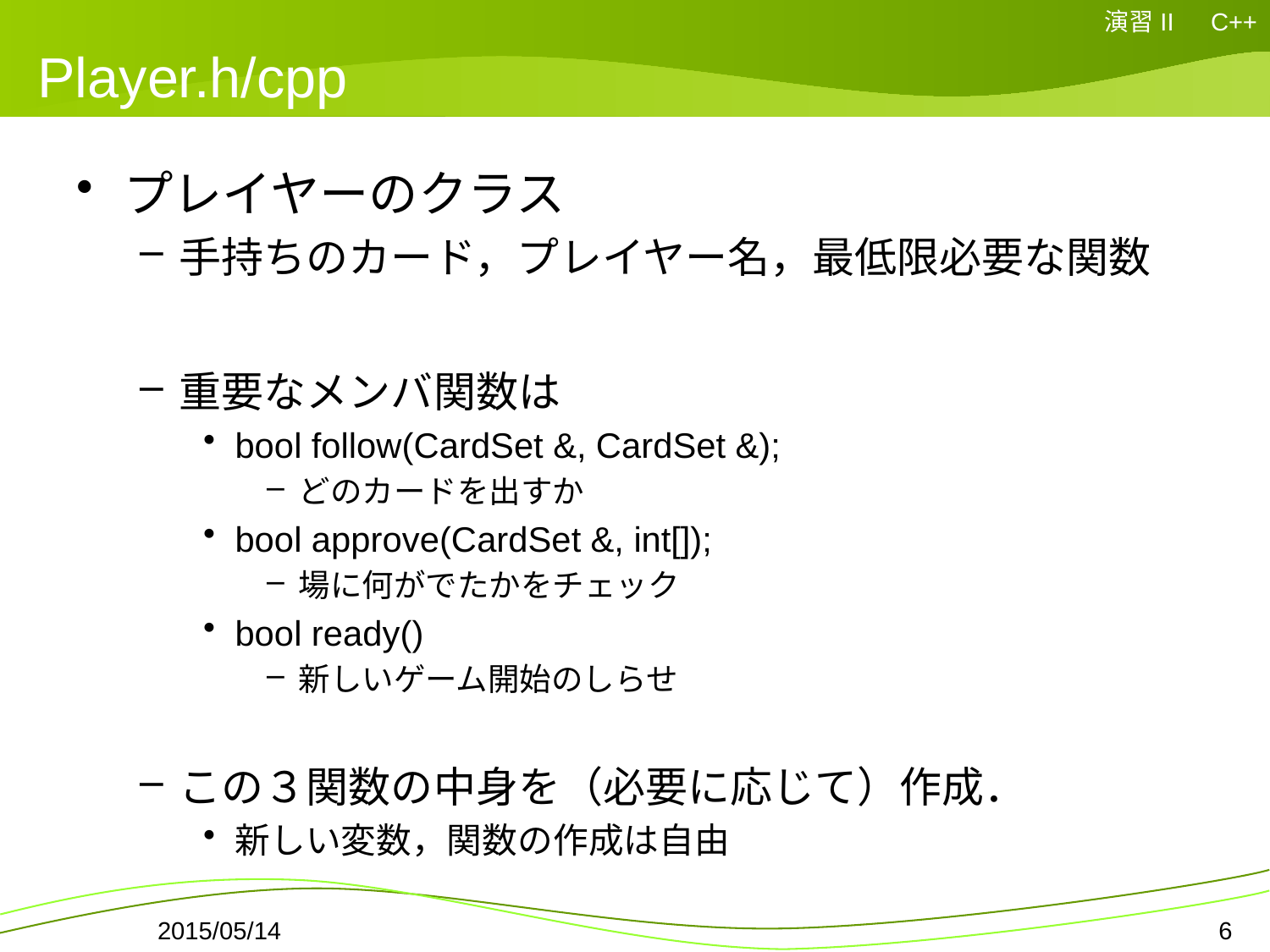

演習II　C++
# Player.h/cpp
プレイヤーのクラス
手持ちのカード，プレイヤー名，最低限必要な関数

重要なメンバ関数は
bool follow(CardSet &, CardSet &);
どのカードを出すか
bool approve(CardSet &, int[]);
場に何がでたかをチェック
bool ready()
新しいゲーム開始のしらせ

この３関数の中身を（必要に応じて）作成．
新しい変数，関数の作成は自由
2015/05/14
6